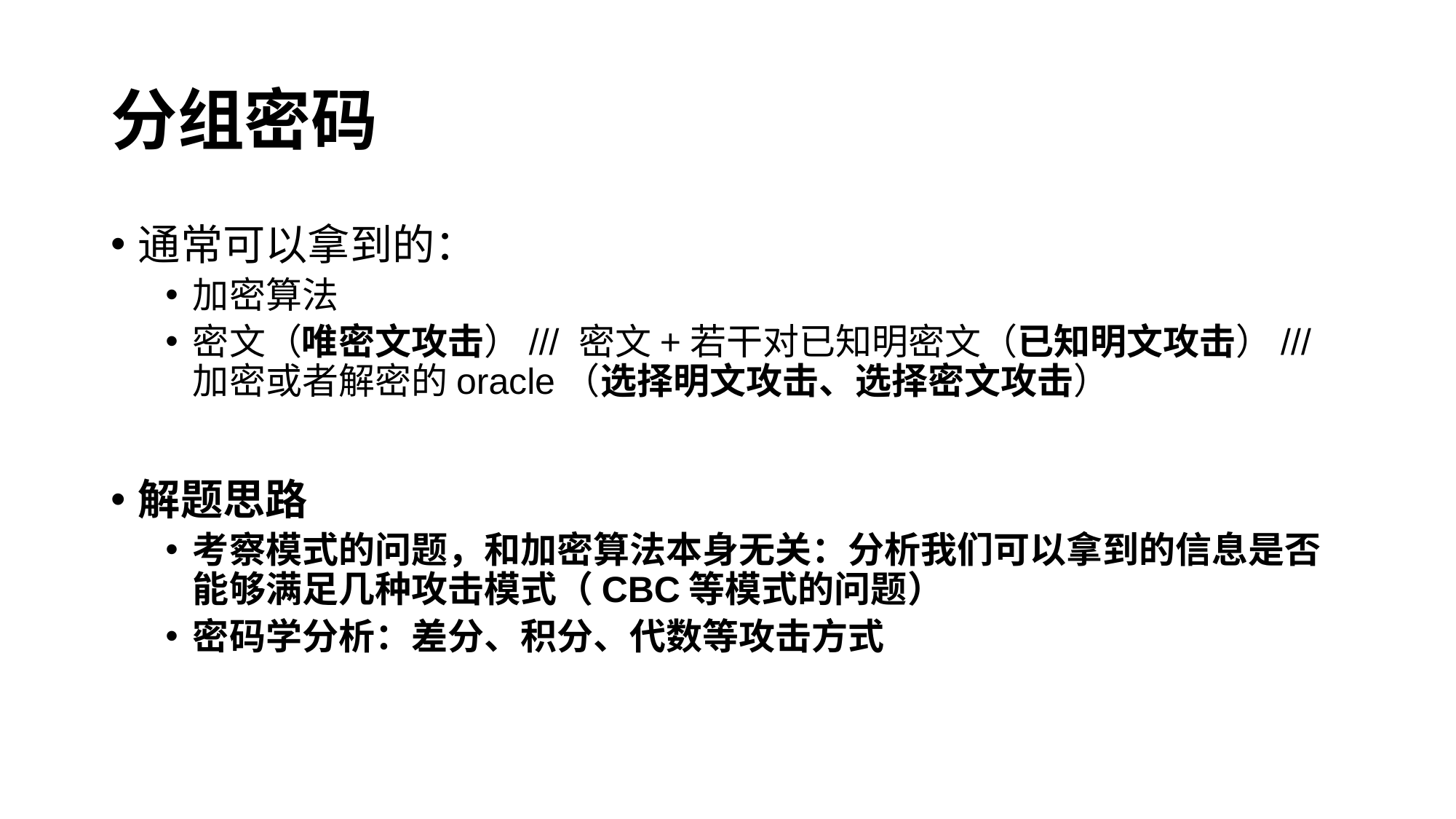

# 分组密码
通常可以拿到的：
加密算法
密文（唯密文攻击）/// 密文+若干对已知明密文（已知明文攻击）/// 加密或者解密的oracle（选择明文攻击、选择密文攻击）

解题思路
考察模式的问题，和加密算法本身无关：分析我们可以拿到的信息是否能够满足几种攻击模式（CBC等模式的问题）
密码学分析：差分、积分、代数等攻击方式